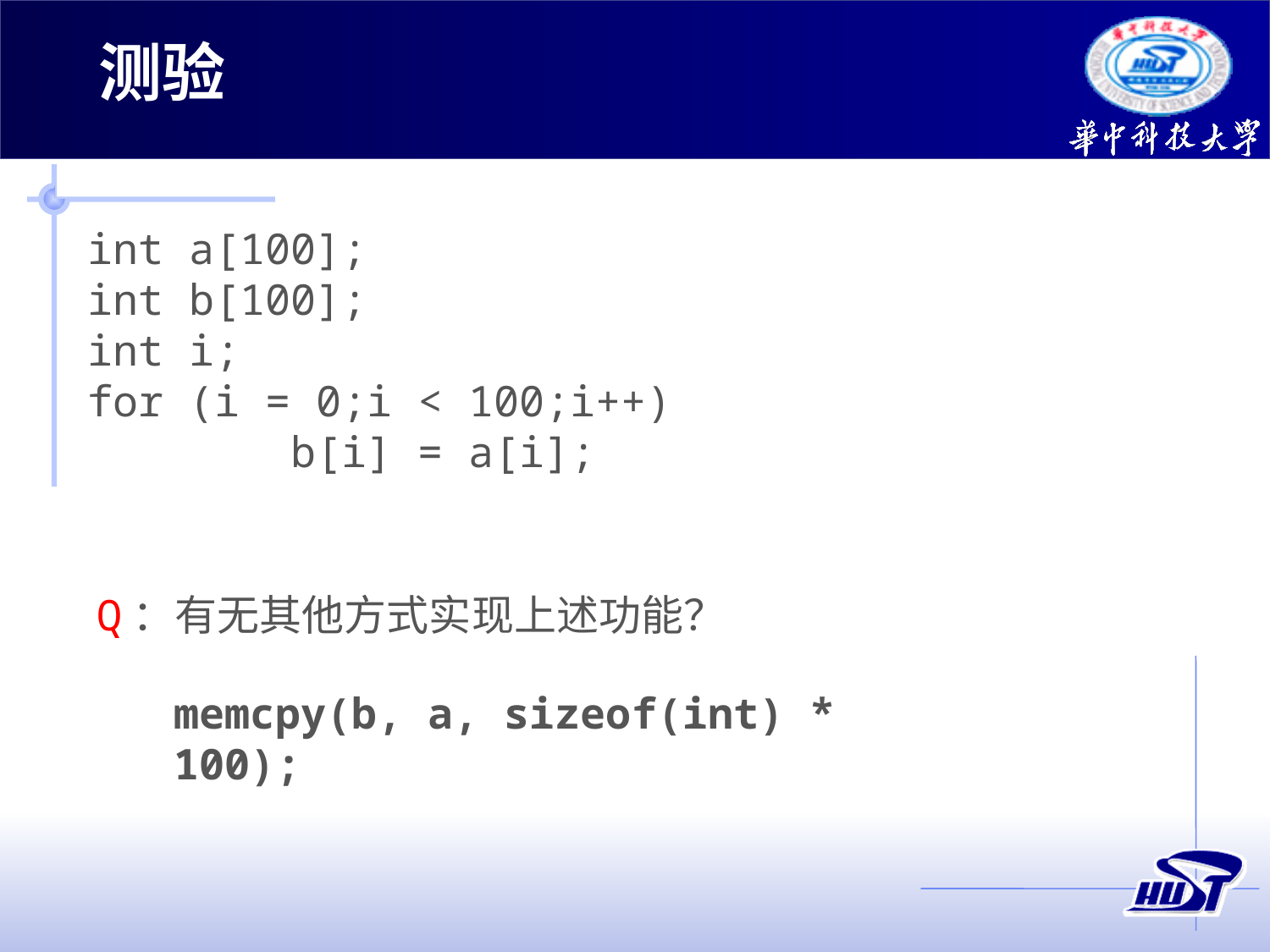

测验
int a[100];
int b[100];
int i;
for (i = 0;i < 100;i++)
        b[i] = a[i];
Q：有无其他方式实现上述功能？
memcpy(b, a, sizeof(int) * 100);